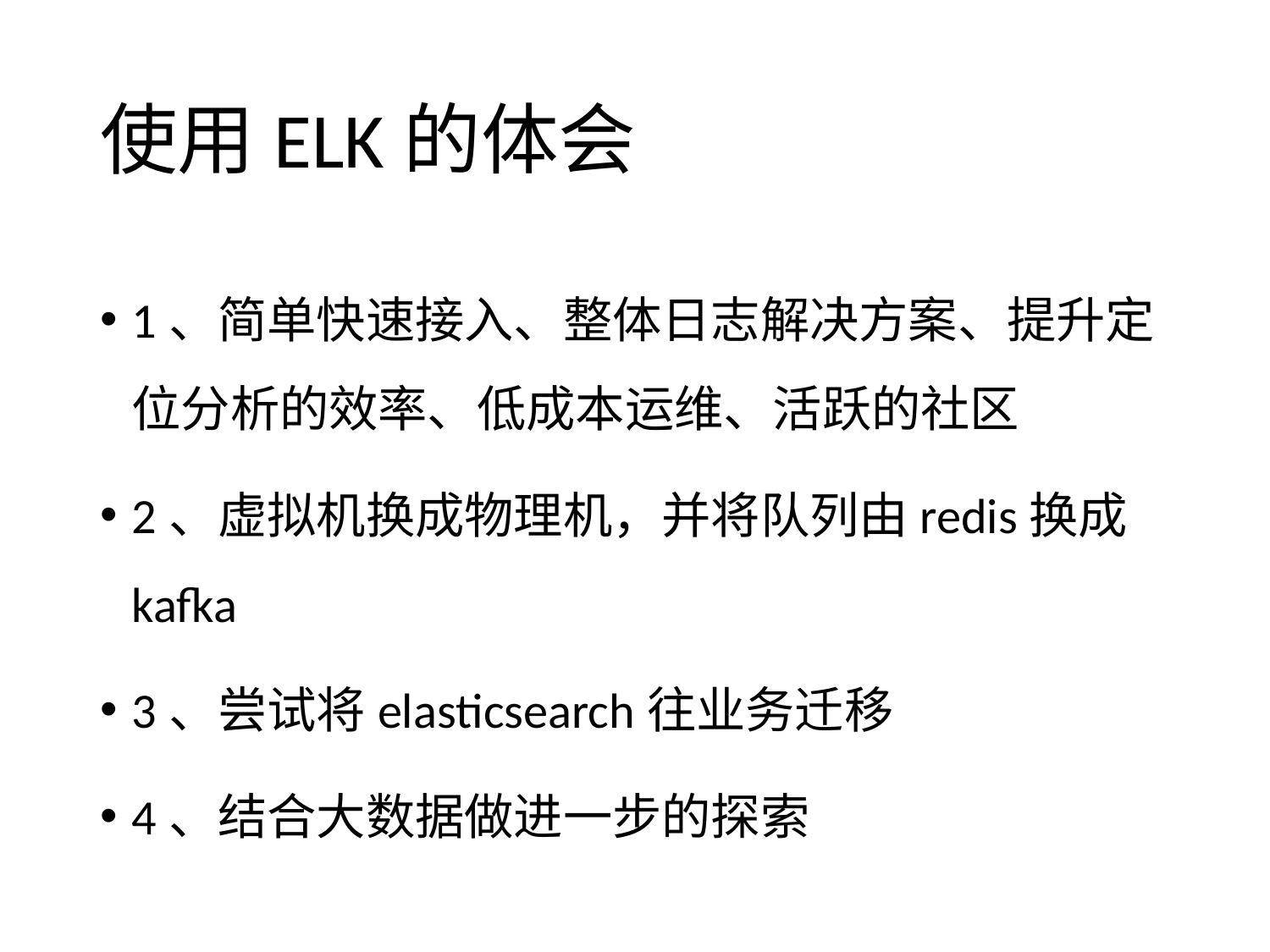

# 使用ELK的体会
1、简单快速接入、整体日志解决方案、提升定位分析的效率、低成本运维、活跃的社区
2、虚拟机换成物理机，并将队列由redis换成kafka
3、尝试将elasticsearch往业务迁移
4、结合大数据做进一步的探索